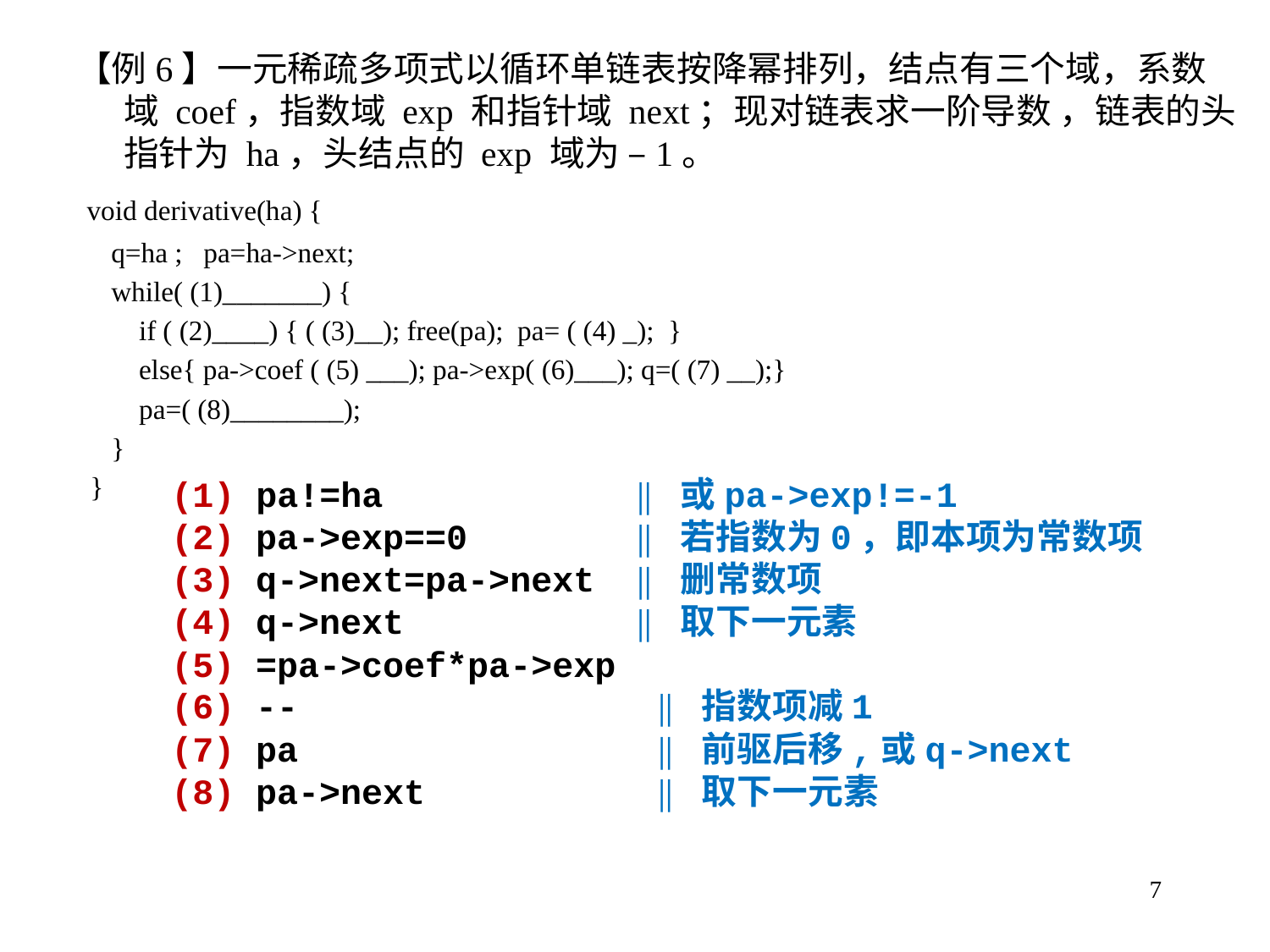

【例6】一元稀疏多项式以循环单链表按降幂排列，结点有三个域，系数域 coef，指数域 exp 和指针域 next；现对链表求一阶导数 ，链表的头指针为 ha，头结点的 exp 域为 –1。
 void derivative(ha) {
     q=ha ;   pa=ha->next;
     while( (1)_______) {
         if ( (2)____) { ( (3)__); free(pa);  pa= ( (4) _);  }
         else{ pa->coef ( (5) ___); pa->exp( (6)___); q=( (7) __);}
         pa=( (8)________);
     }
  }
(1) pa!=ha            ∥或pa->exp!=-1
(2) pa->exp==0        ∥若指数为0，即本项为常数项
(3) q->next=pa->next  ∥删常数项
(4) q->next           ∥取下一元素
(5) =pa->coef*pa->exp
(6) --                 ∥指数项减1
(7) pa                 ∥前驱后移,或q->next
(8) pa->next           ∥取下一元素
7